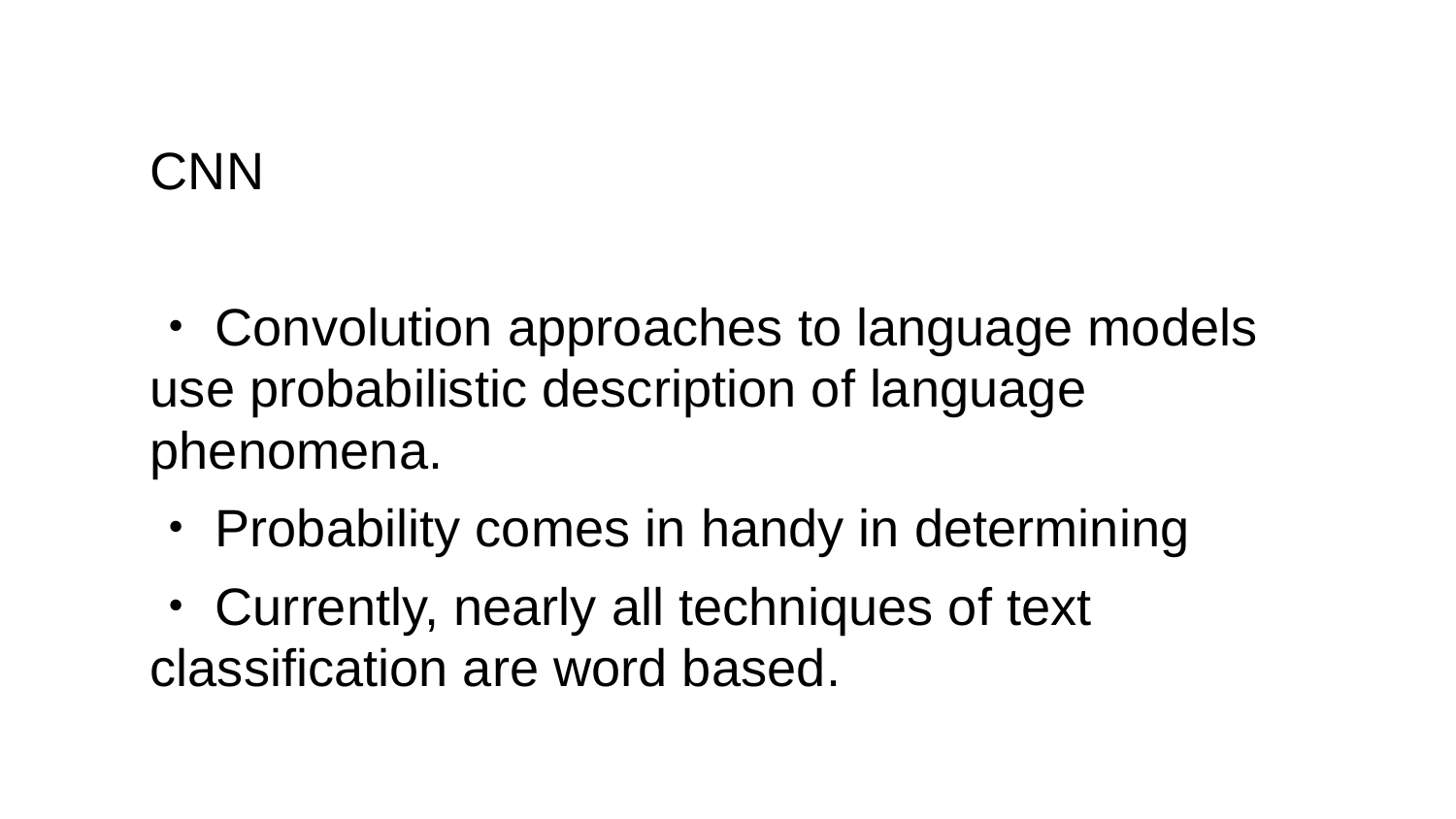

CNN

・Convolution approaches to language models use probabilistic description of language phenomena.
・Probability comes in handy in determining
・Currently, nearly all techniques of text classification are word based.